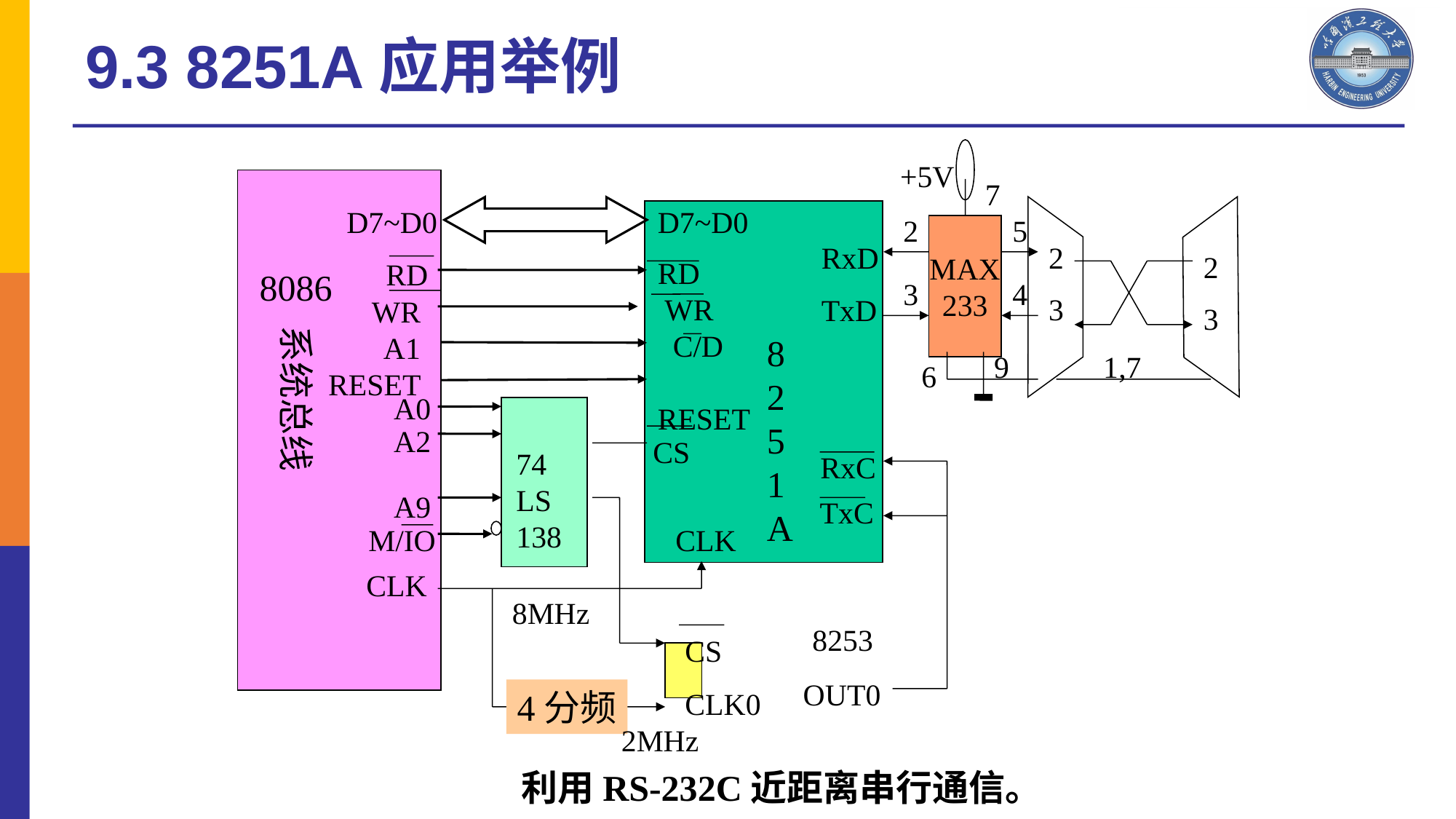

9.3 8251A应用举例
+5V

7

D7~D0
RD          WR         C/D           RESET

D7~D0

2
5
MAX
233
RxD

TxD
2
3
2
3
RD
WR
A1   RESET

8086
系统总线

3
4

8
2
5
1
A

9
1,7
6

A0   A2

A9

CS

74
LS
138

RxC

TxC

M/IO

CLK

CLK

8MHz
8253

CS

OUT0
CLK0

4分频

2MHz
利用RS-232C近距离串行通信。